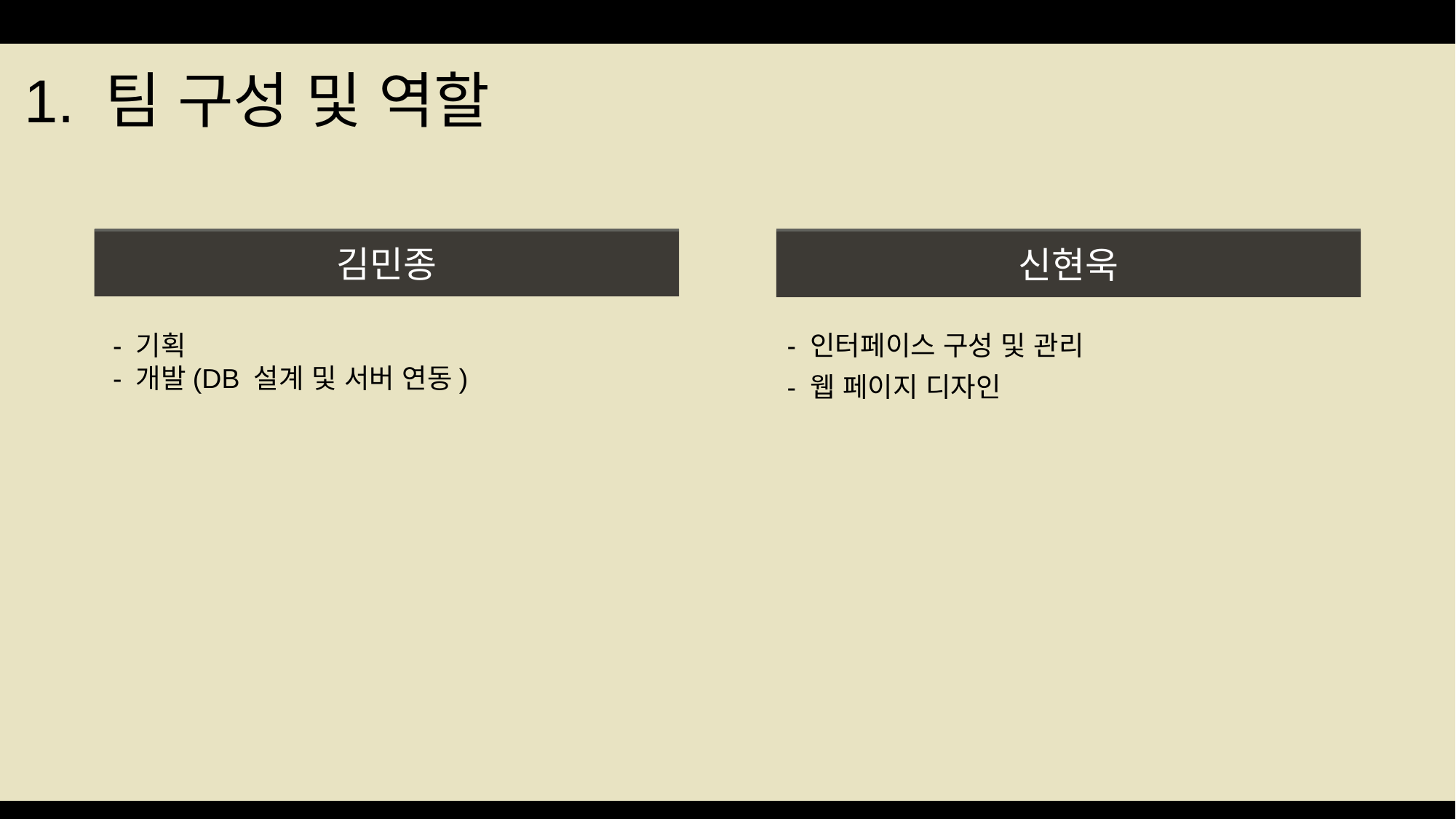

# 1. 팀 구성 및 역할
김민종
신현욱
 - 기획
 - 개발(DB 설계 및 서버 연동)
- 인터페이스 구성 및 관리
- 웹 페이지 디자인